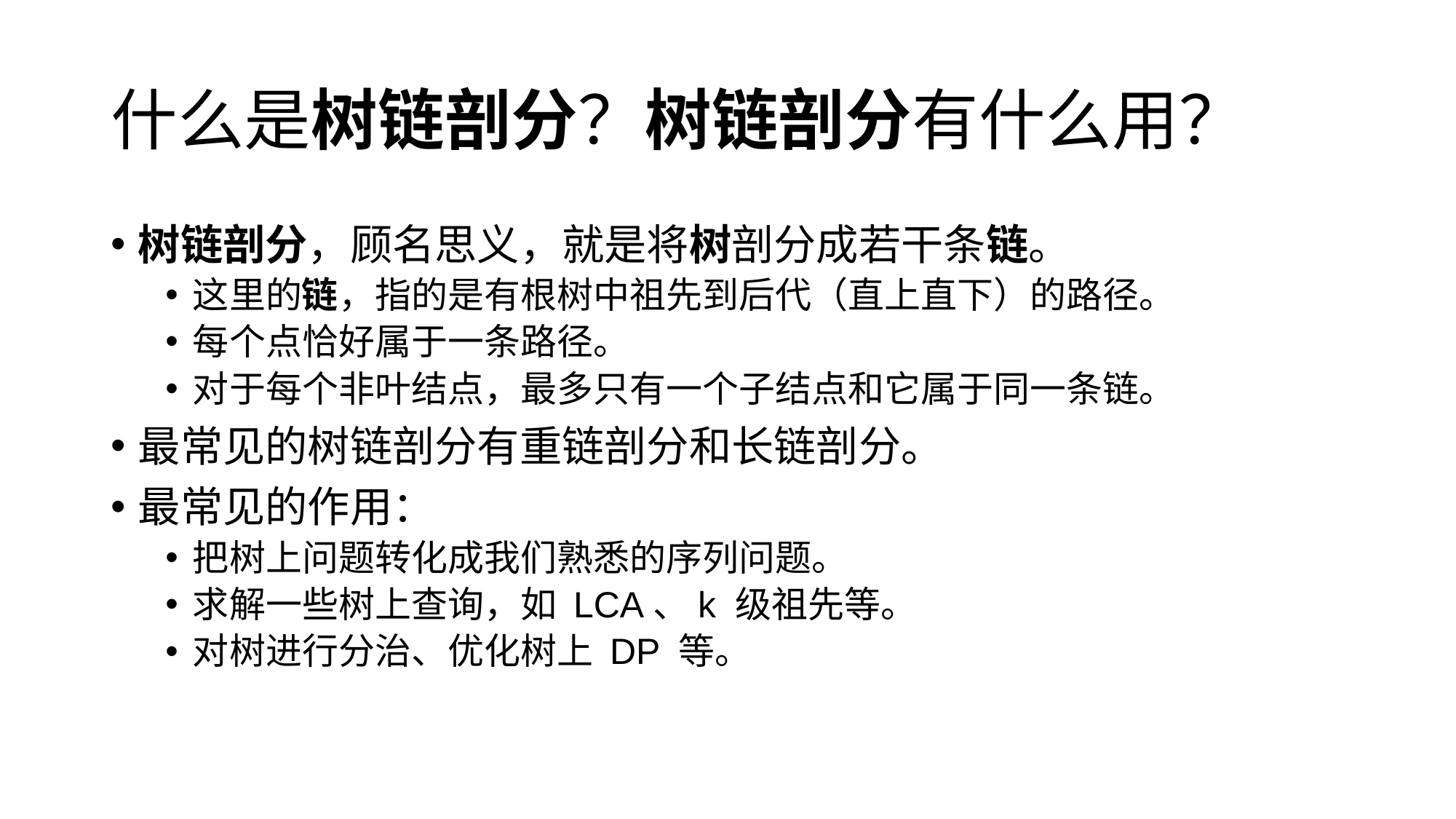

# 什么是树链剖分？树链剖分有什么用？
树链剖分，顾名思义，就是将树剖分成若干条链。
这里的链，指的是有根树中祖先到后代（直上直下）的路径。
每个点恰好属于一条路径。
对于每个非叶结点，最多只有一个子结点和它属于同一条链。
最常见的树链剖分有重链剖分和长链剖分。
最常见的作用：
把树上问题转化成我们熟悉的序列问题。
求解一些树上查询，如 LCA、k 级祖先等。
对树进行分治、优化树上 DP 等。